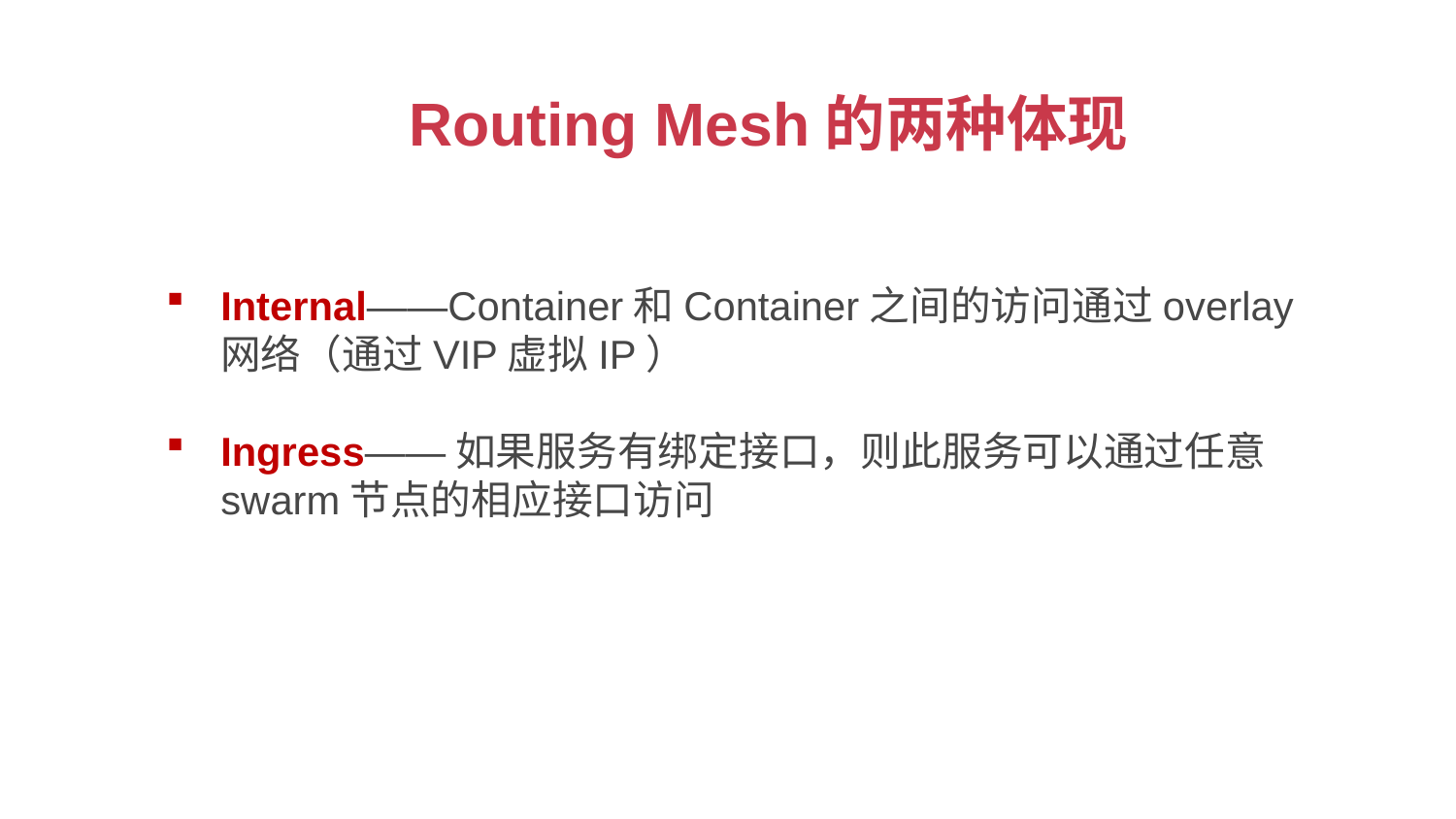

Routing Mesh的两种体现
Internal——Container和Container之间的访问通过overlay网络（通过VIP虚拟IP）

Ingress——如果服务有绑定接口，则此服务可以通过任意swarm节点的相应接口访问